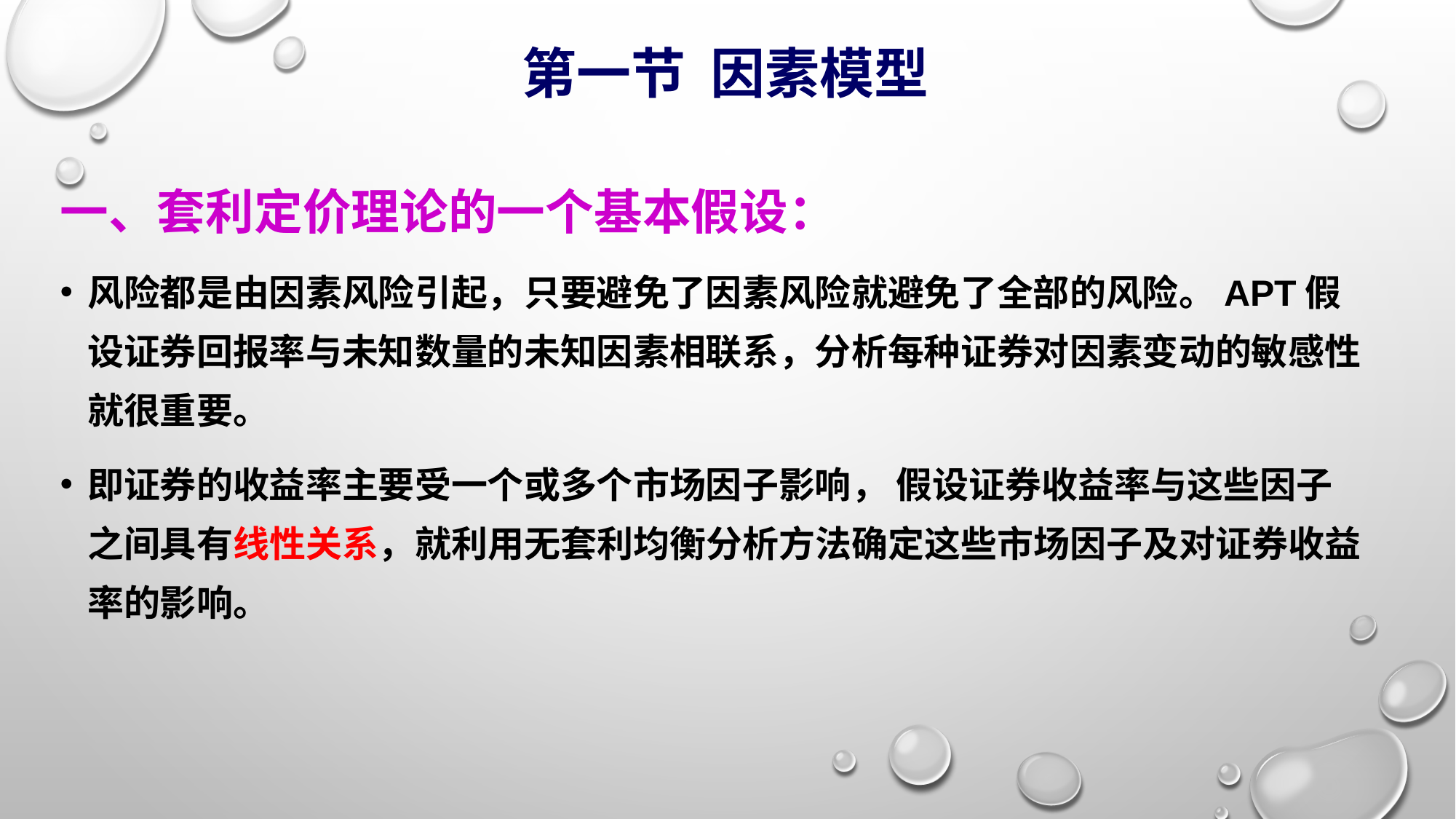

# 第一节  因素模型
一、套利定价理论的一个基本假设：
风险都是由因素风险引起，只要避免了因素风险就避免了全部的风险。APT假设证券回报率与未知数量的未知因素相联系，分析每种证券对因素变动的敏感性就很重要。
即证券的收益率主要受一个或多个市场因子影响， 假设证券收益率与这些因子之间具有线性关系，就利用无套利均衡分析方法确定这些市场因子及对证券收益率的影响。